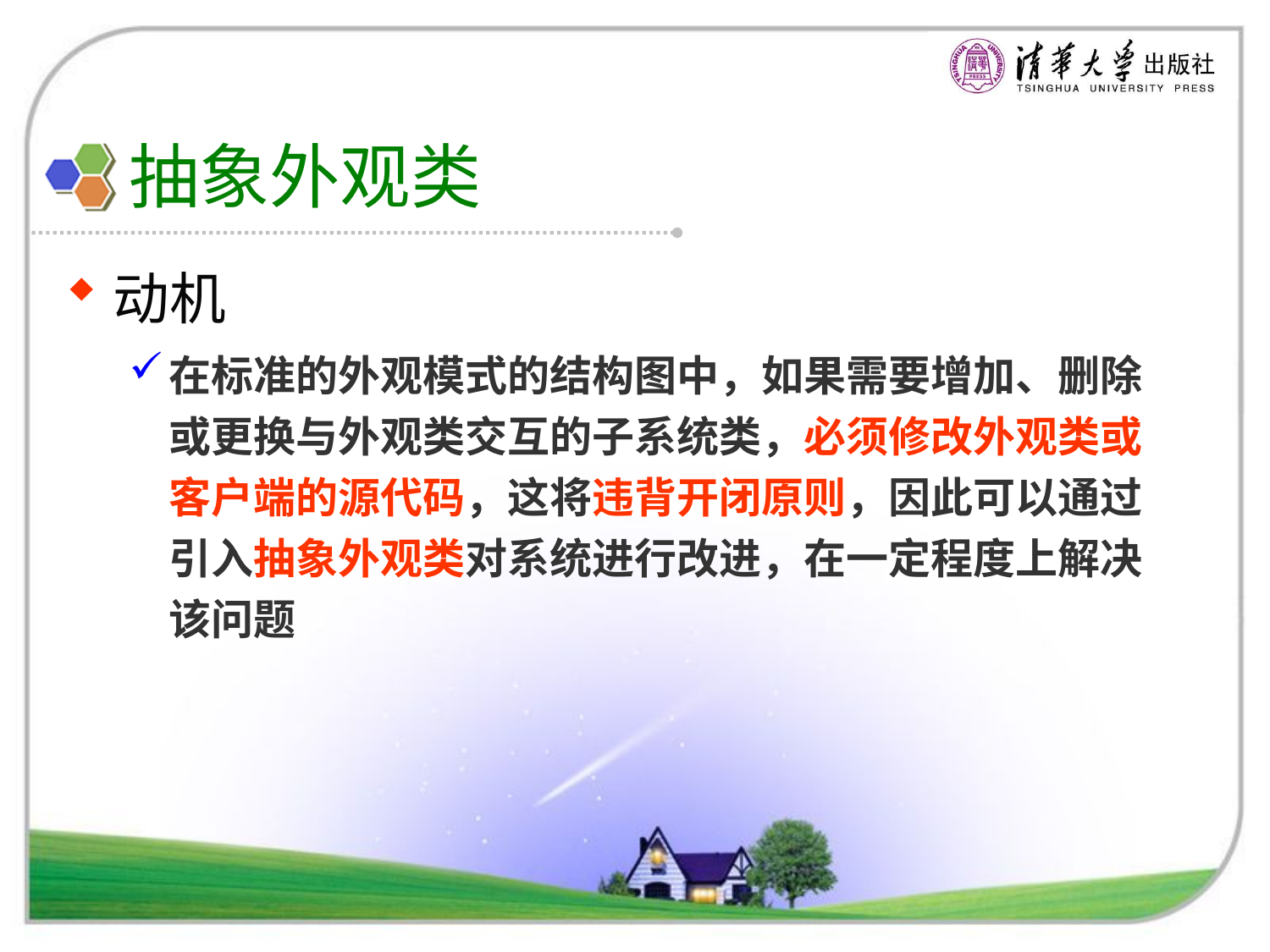

# 抽象外观类
动机
在标准的外观模式的结构图中，如果需要增加、删除或更换与外观类交互的子系统类，必须修改外观类或客户端的源代码，这将违背开闭原则，因此可以通过引入抽象外观类对系统进行改进，在一定程度上解决该问题